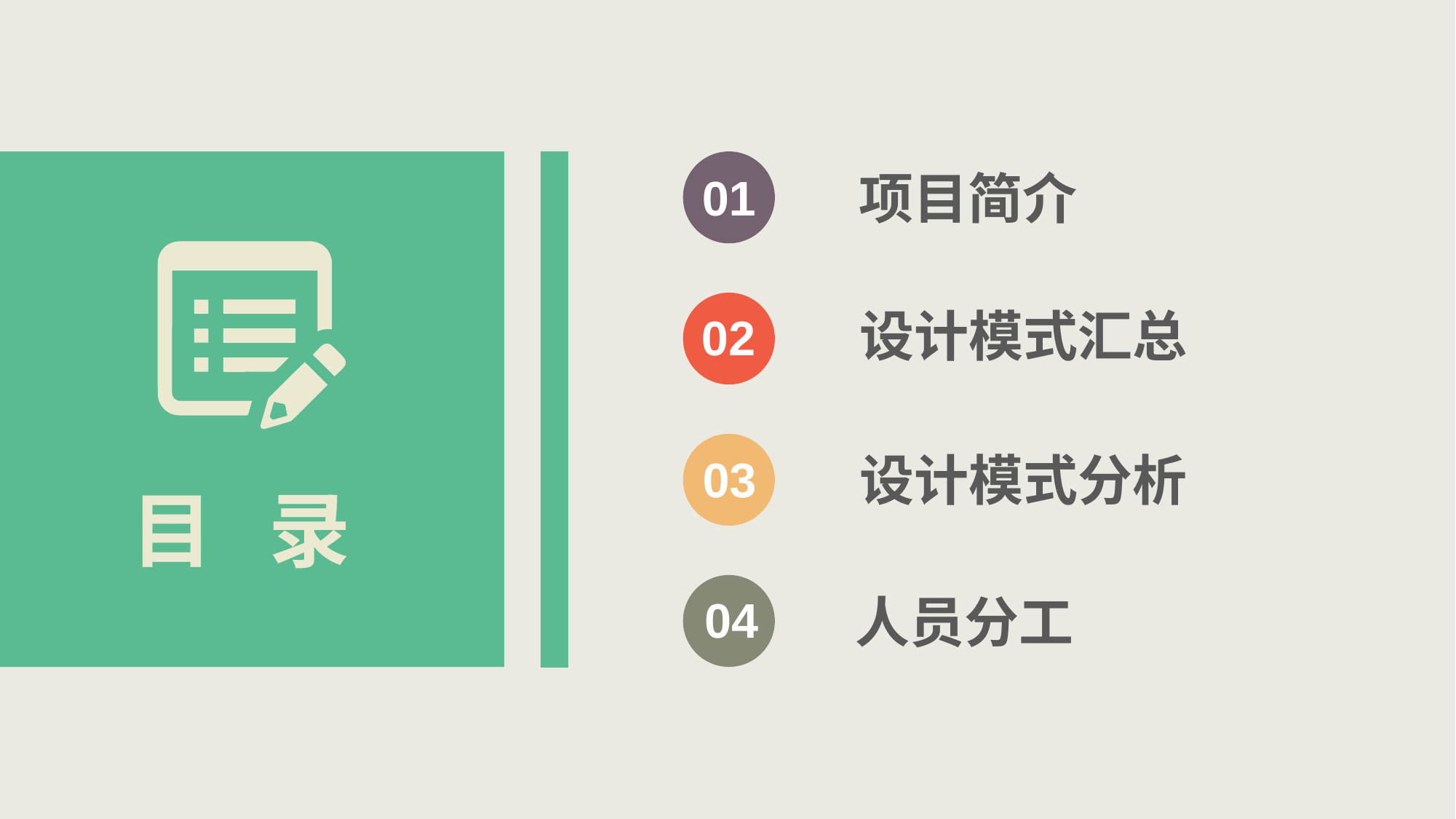

01
项目简介

02
设计模式汇总

03
设计模式分析
目   录

04
人员分工